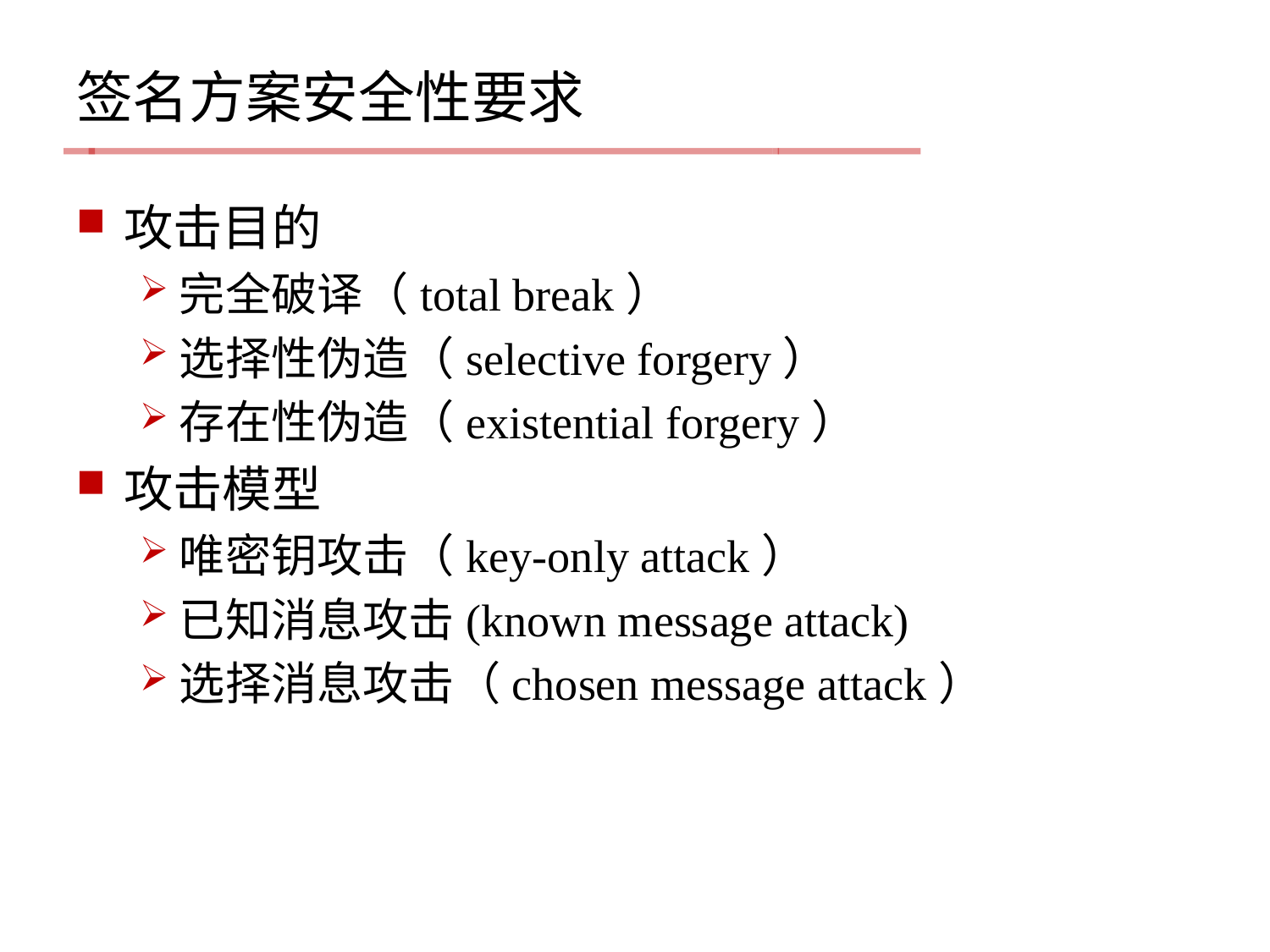

# 签名方案安全性要求
攻击目的
完全破译（total break）
选择性伪造（selective forgery）
存在性伪造（existential forgery）
攻击模型
唯密钥攻击（key-only attack）
已知消息攻击(known message attack)
选择消息攻击（chosen message attack）